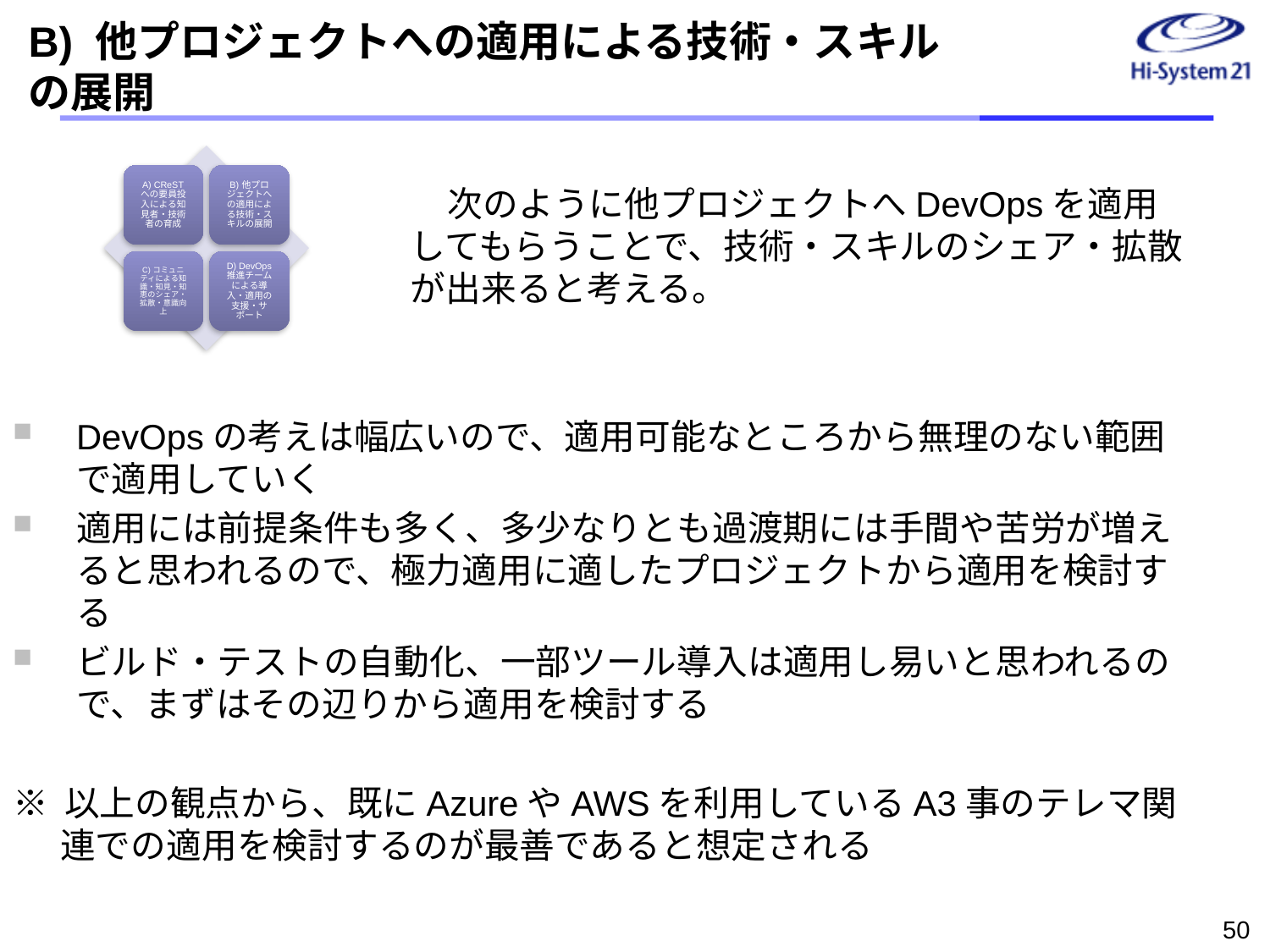

# B) 他プロジェクトへの適用による技術・スキルの展開
A) CReSTへの要員投入による知見者・技術者の育成
B) 他プロジェクトへの適用による技術・スキルの展開
C) コミュニティによる知識・知見・知恵のシェア・拡散・意識向上
D) DevOps推進チームによる導入・適用の支援・サポート
次のように他プロジェクトへDevOpsを適用してもらうことで、技術・スキルのシェア・拡散が出来ると考える。

DevOpsの考えは幅広いので、適用可能なところから無理のない範囲で適用していく
適用には前提条件も多く、多少なりとも過渡期には手間や苦労が増えると思われるので、極力適用に適したプロジェクトから適用を検討する
ビルド・テストの自動化、一部ツール導入は適用し易いと思われるので、まずはその辺りから適用を検討する

※ 以上の観点から、既にAzureやAWSを利用しているA3事のテレマ関連での適用を検討するのが最善であると想定される
50